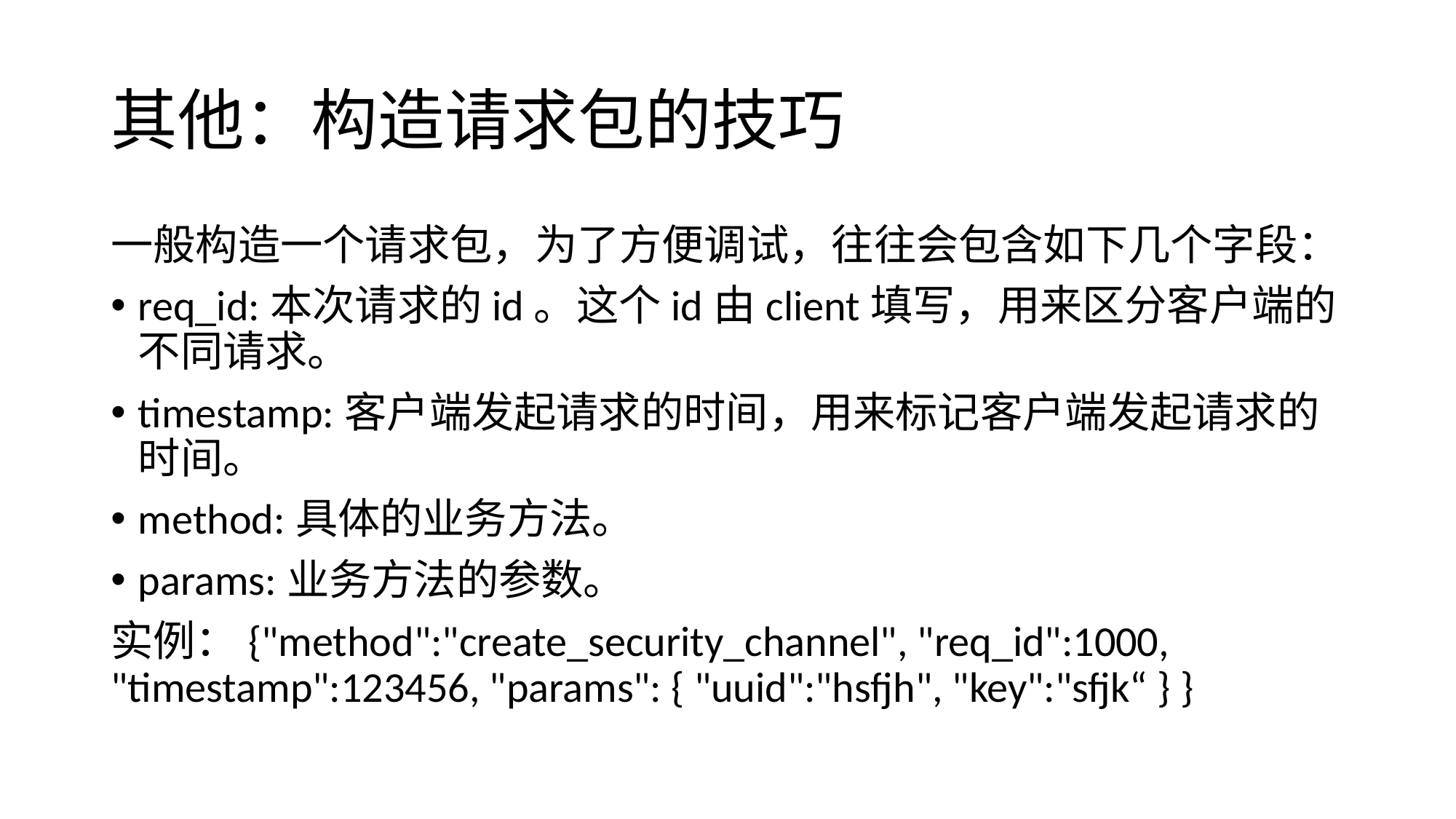

# 其他：构造请求包的技巧
一般构造一个请求包，为了方便调试，往往会包含如下几个字段：
req_id:本次请求的id。这个id由client填写，用来区分客户端的不同请求。
timestamp:客户端发起请求的时间，用来标记客户端发起请求的时间。
method:具体的业务方法。
params:业务方法的参数。
实例：{"method":"create_security_channel", "req_id":1000, "timestamp":123456, "params": { "uuid":"hsfjh", "key":"sfjk“ } }